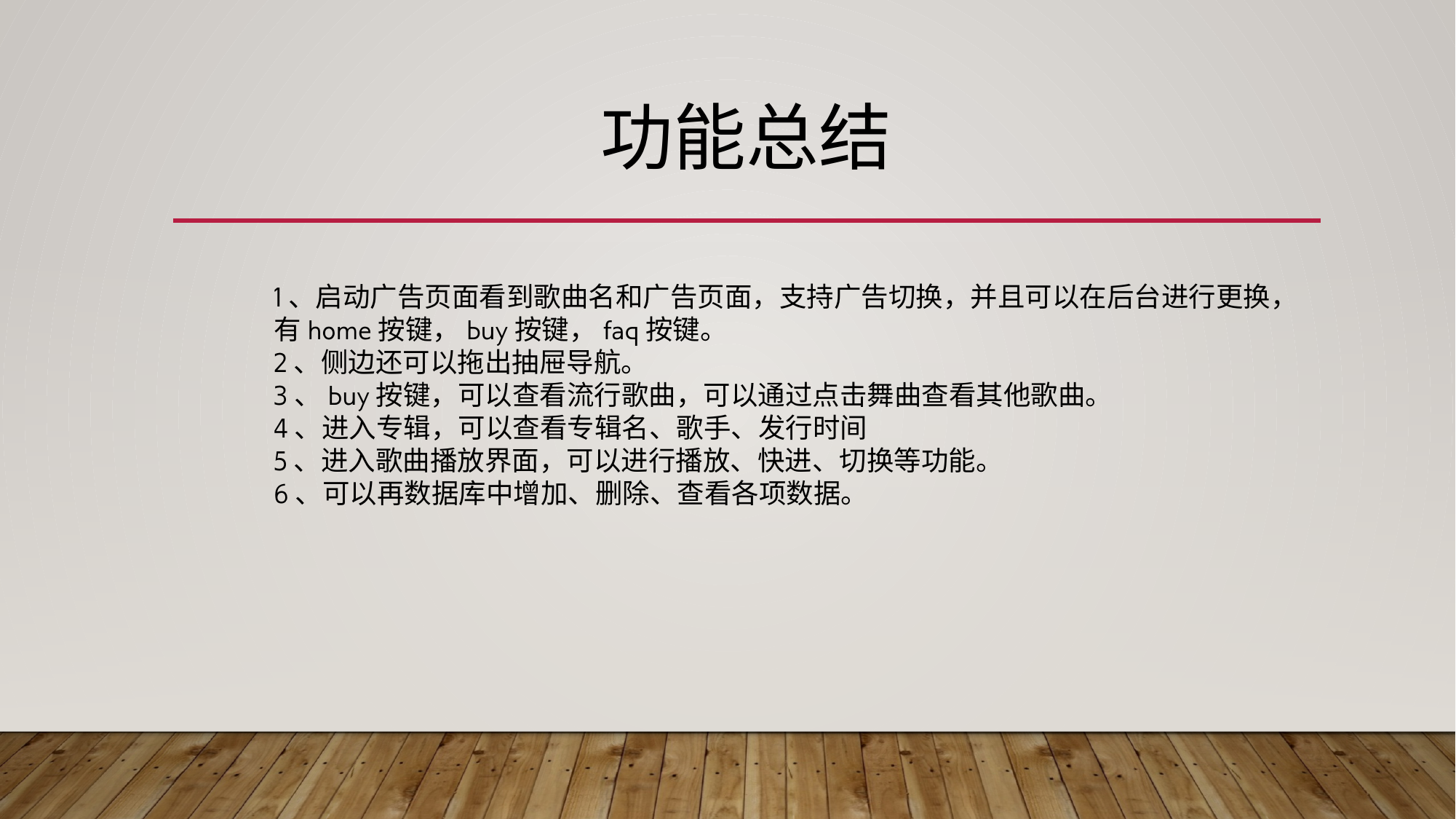

# 功能总结
1、启动广告页面看到歌曲名和广告页面，支持广告切换，并且可以在后台进行更换，
有home按键，buy按键，faq按键。
2、侧边还可以拖出抽屉导航。
3、buy按键，可以查看流行歌曲，可以通过点击舞曲查看其他歌曲。
4、进入专辑，可以查看专辑名、歌手、发行时间
5、进入歌曲播放界面，可以进行播放、快进、切换等功能。
6、可以再数据库中增加、删除、查看各项数据。